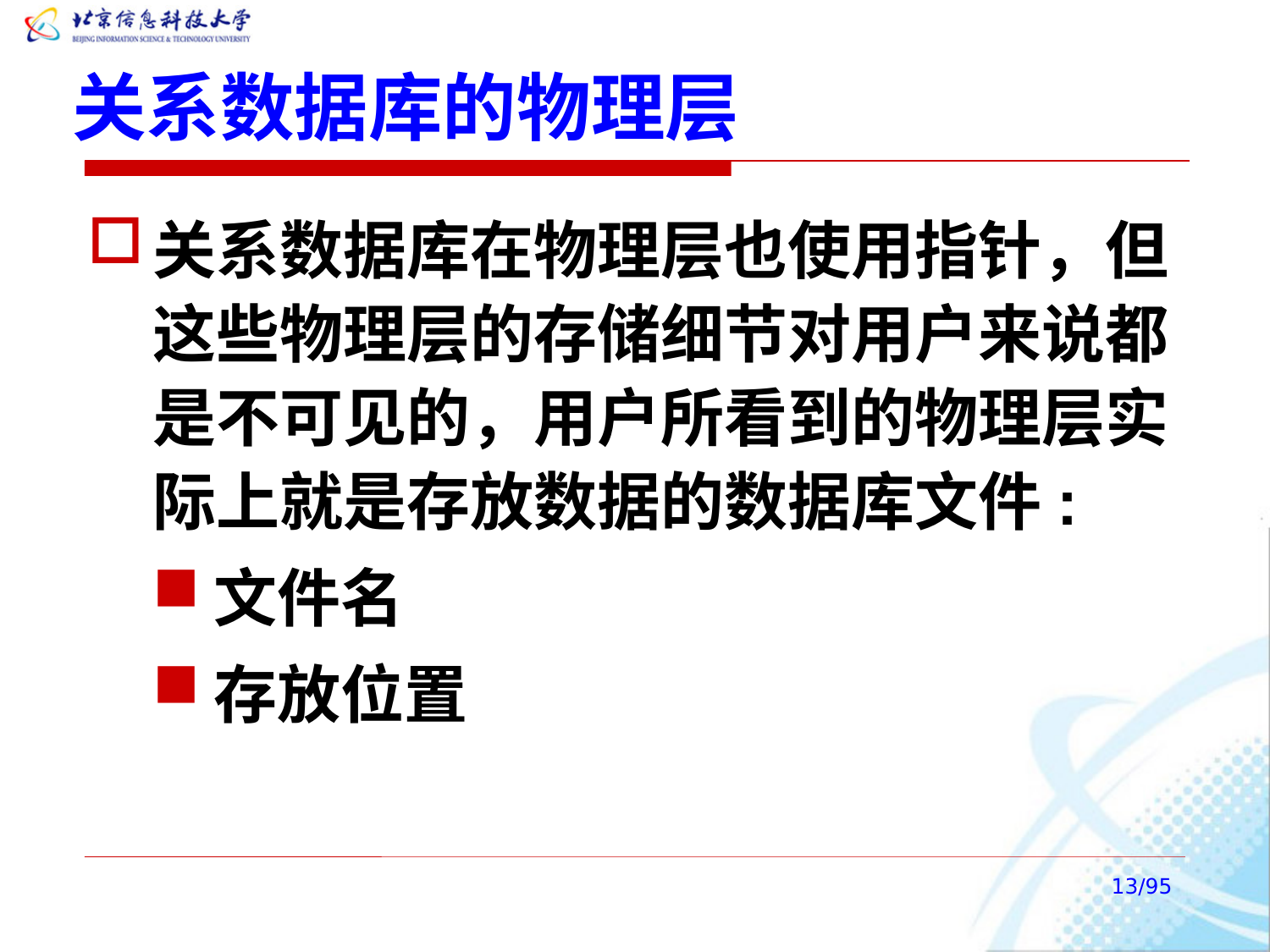

# 关系数据库的物理层
关系数据库在物理层也使用指针，但这些物理层的存储细节对用户来说都是不可见的，用户所看到的物理层实际上就是存放数据的数据库文件:
文件名
存放位置

13/95